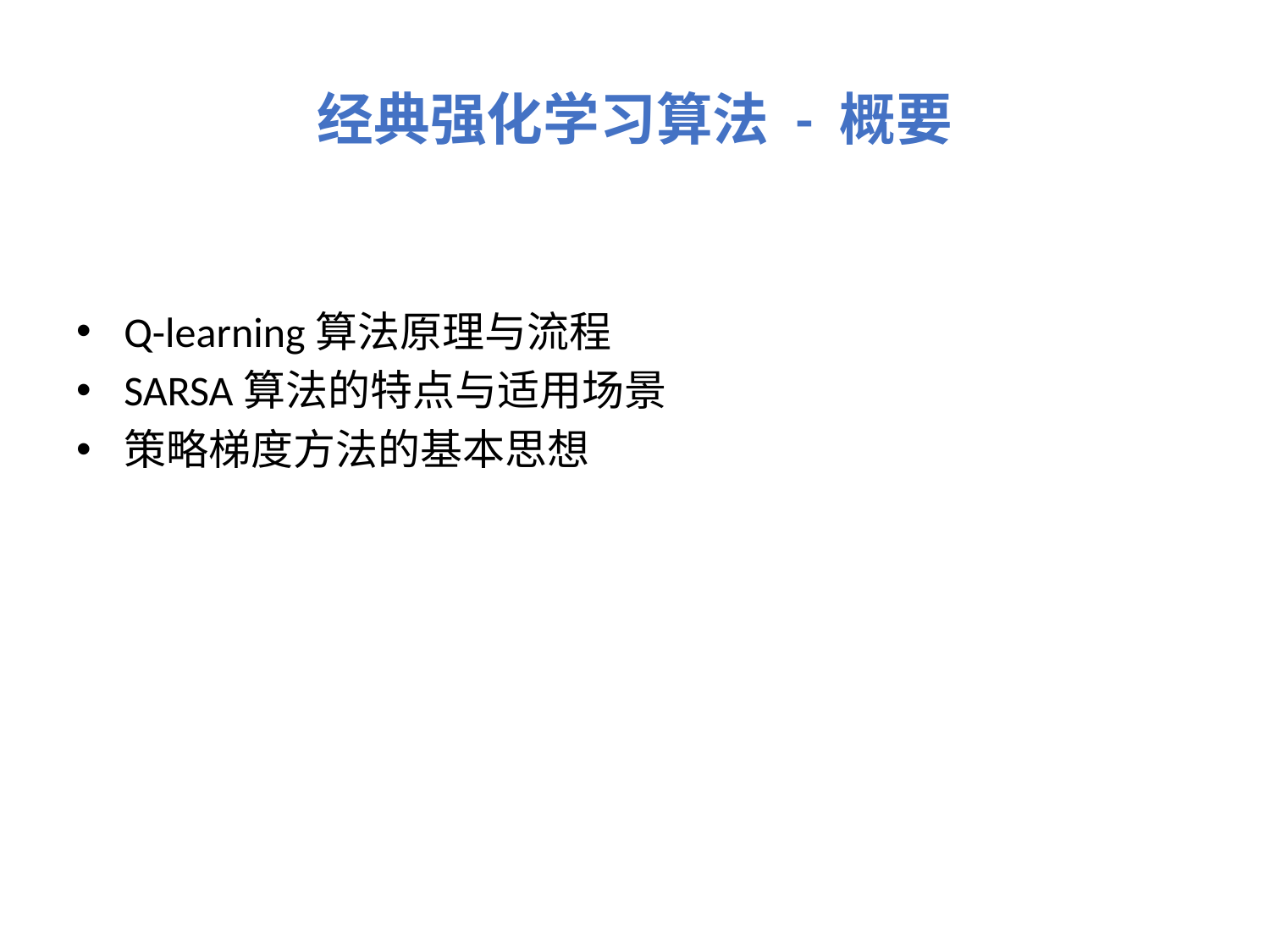

# 经典强化学习算法 - 概要

Q-learning算法原理与流程
SARSA算法的特点与适用场景
策略梯度方法的基本思想